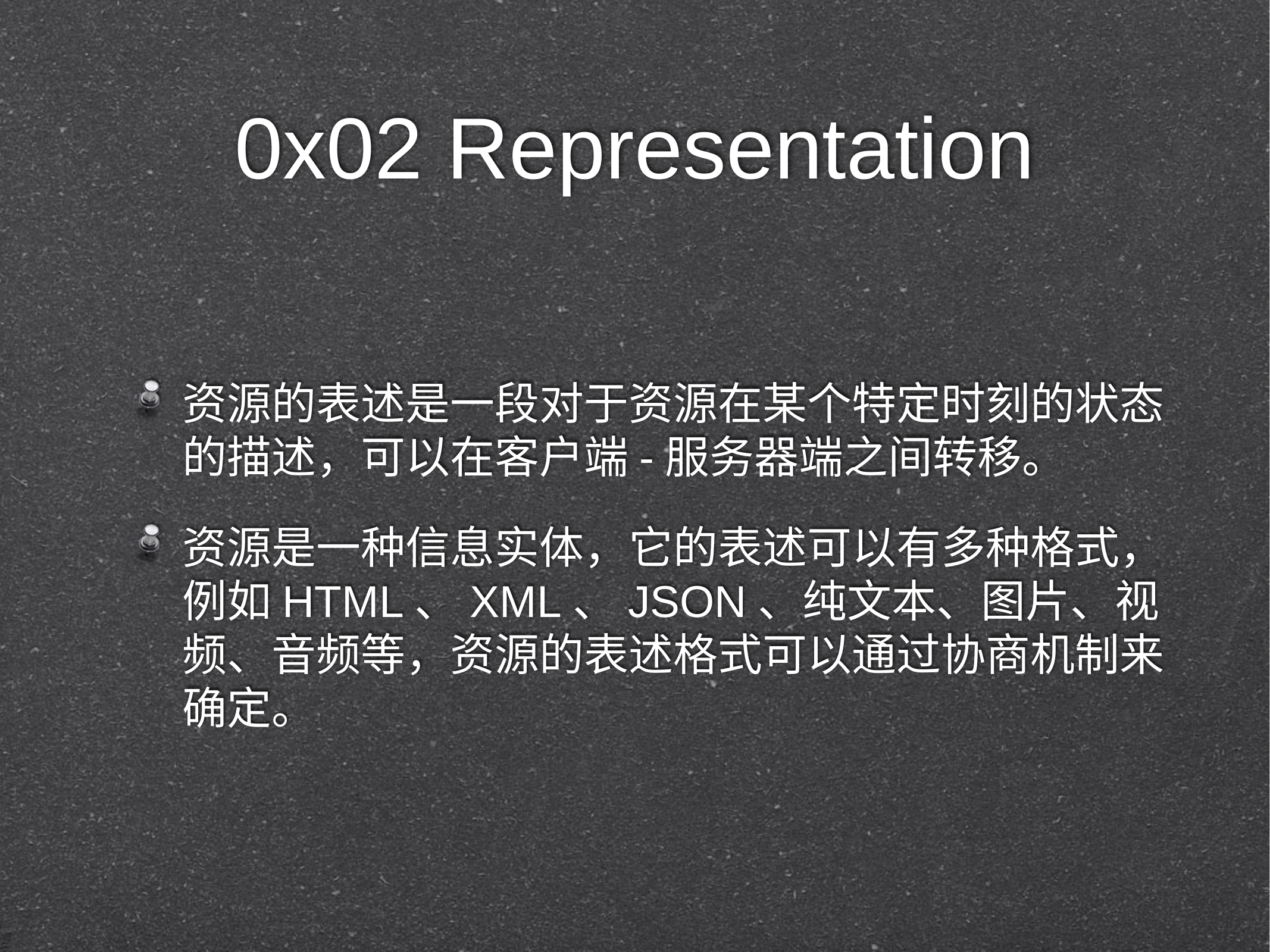

# 0x02 Representation
资源的表述是一段对于资源在某个特定时刻的状态的描述，可以在客户端-服务器端之间转移。
资源是一种信息实体，它的表述可以有多种格式，例如HTML、XML、JSON、纯文本、图片、视频、音频等，资源的表述格式可以通过协商机制来确定。